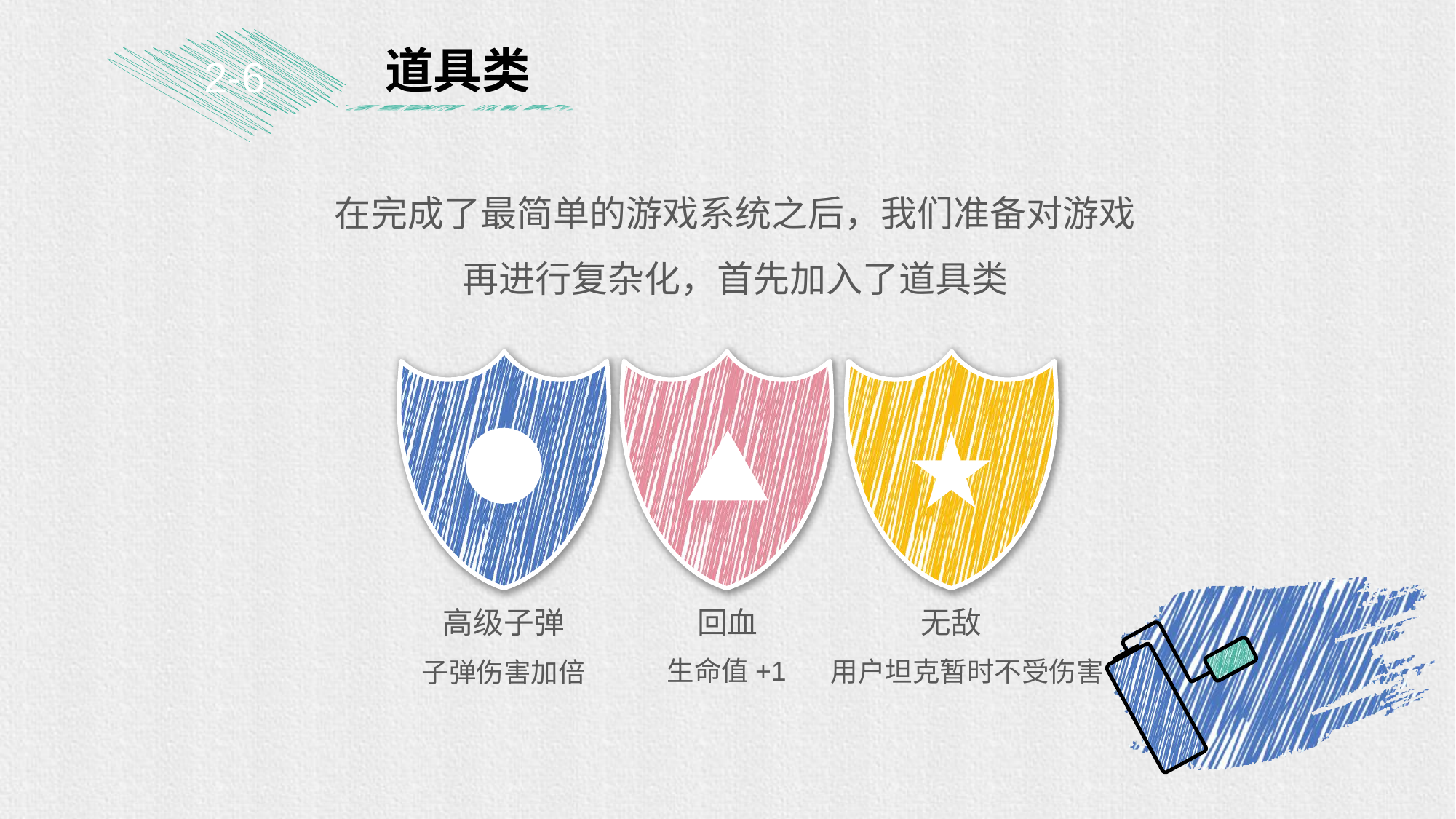

道具类
2-6
在完成了最简单的游戏系统之后，我们准备对游戏再进行复杂化，首先加入了道具类

高级子弹
子弹伤害加倍

回血
生命值+1

无敌
用户坦克暂时不受伤害